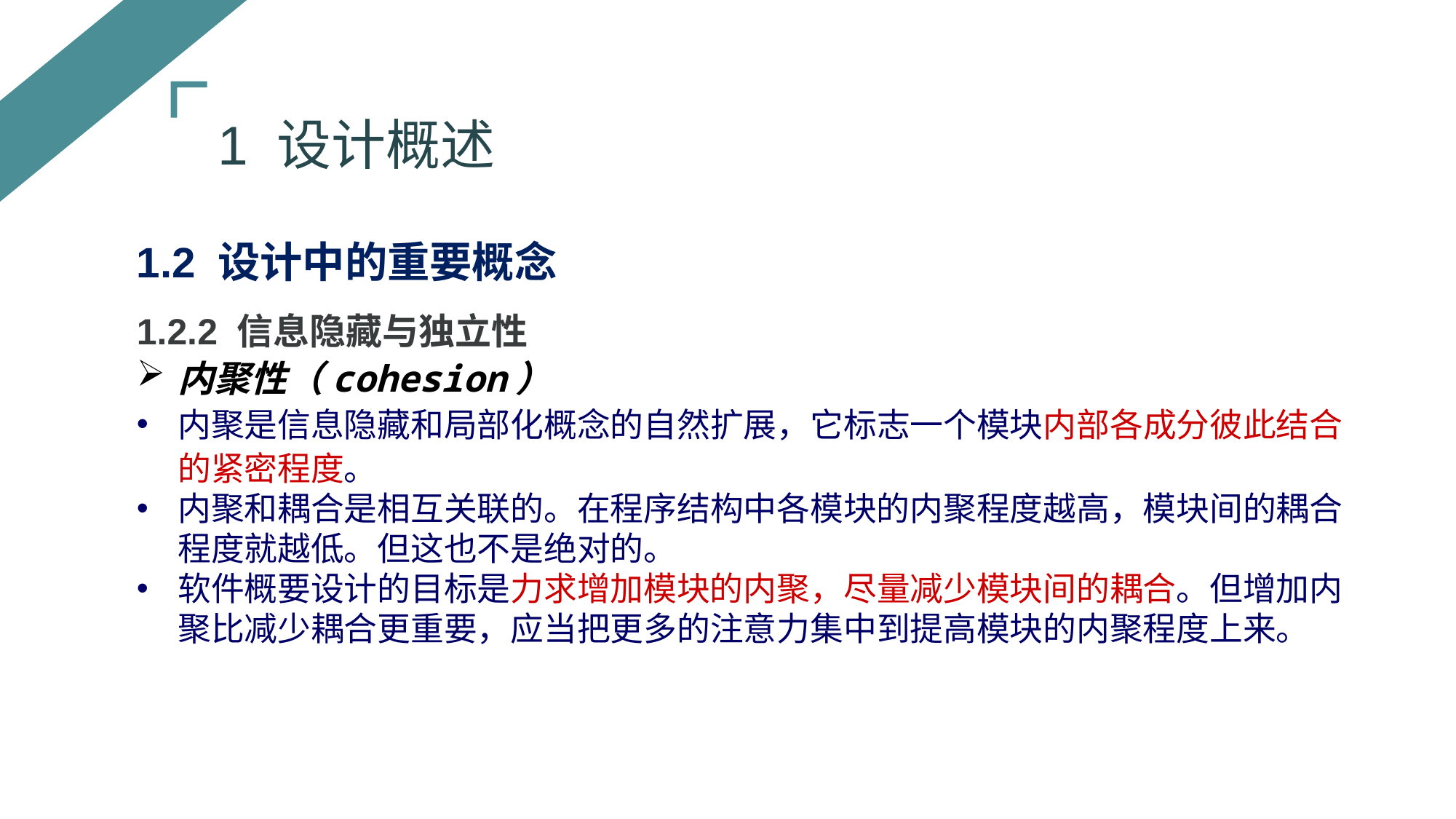

1 设计概述
1.2 设计中的重要概念
1.2.2 信息隐藏与独立性
内聚性（cohesion）
内聚是信息隐藏和局部化概念的自然扩展，它标志一个模块内部各成分彼此结合的紧密程度。
内聚和耦合是相互关联的。在程序结构中各模块的内聚程度越高，模块间的耦合程度就越低。但这也不是绝对的。
软件概要设计的目标是力求增加模块的内聚，尽量减少模块间的耦合。但增加内聚比减少耦合更重要，应当把更多的注意力集中到提高模块的内聚程度上来。